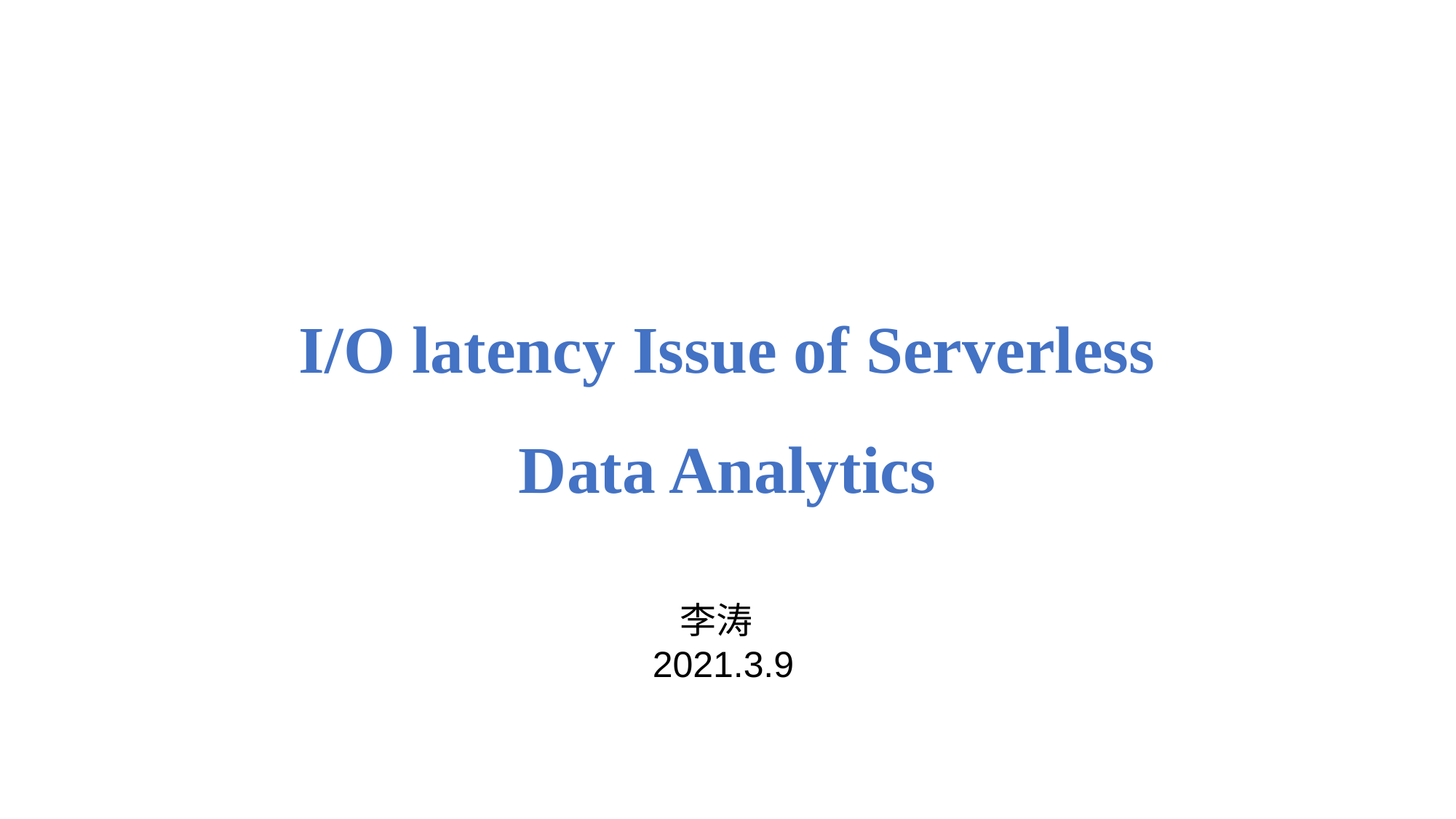

# I/O latency Issue of Serverless Data Analytics
      李涛
   2021.3.9